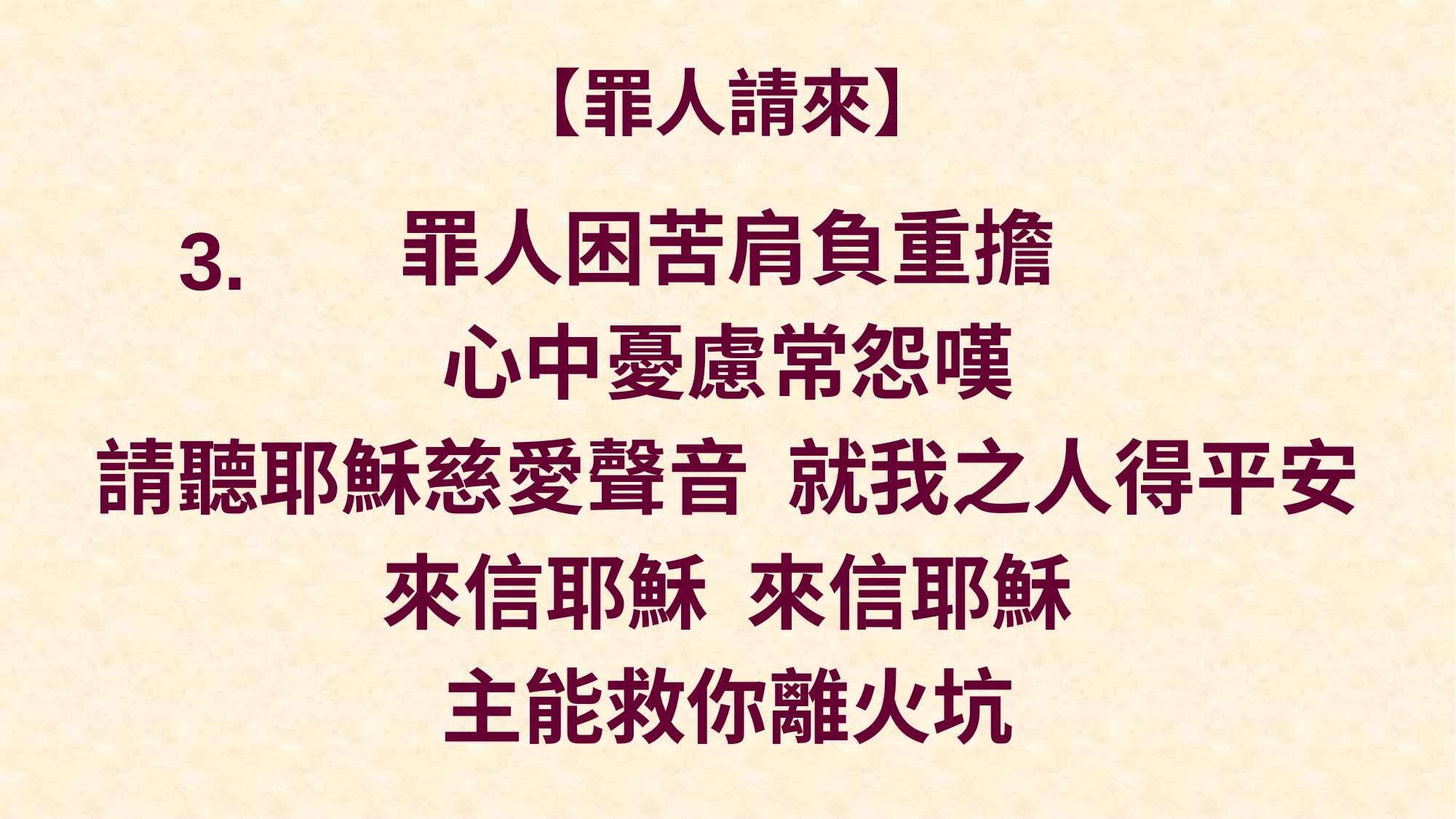

# 【罪人請來】
罪人困苦肩負重擔
心中憂慮常怨嘆
請聽耶穌慈愛聲音  就我之人得平安
來信耶穌  來信耶穌
主能救你離火坑
3.